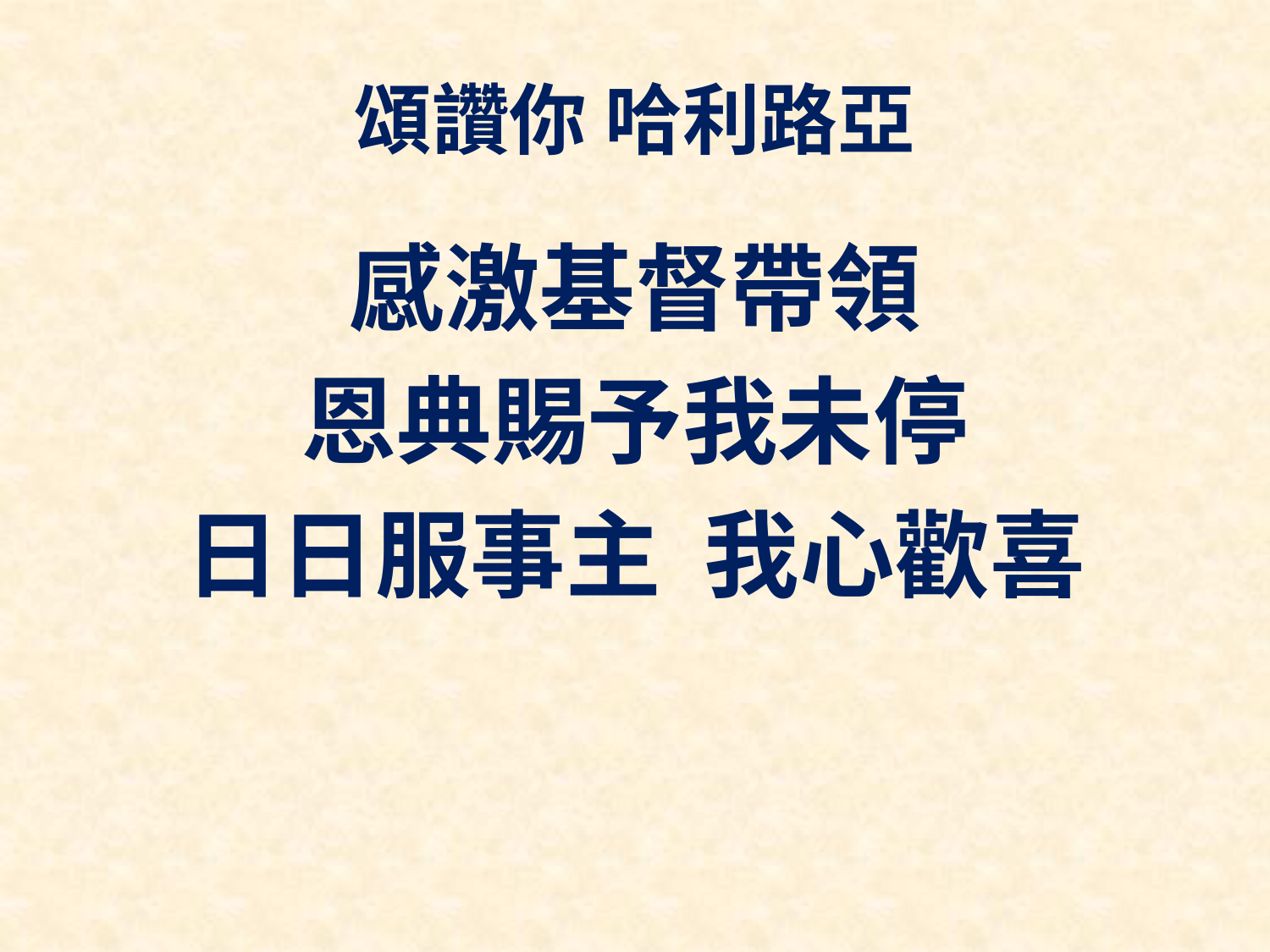

# 頌讚你 哈利路亞
感激基督帶領
恩典賜予我未停
日日服事主  我心歡喜